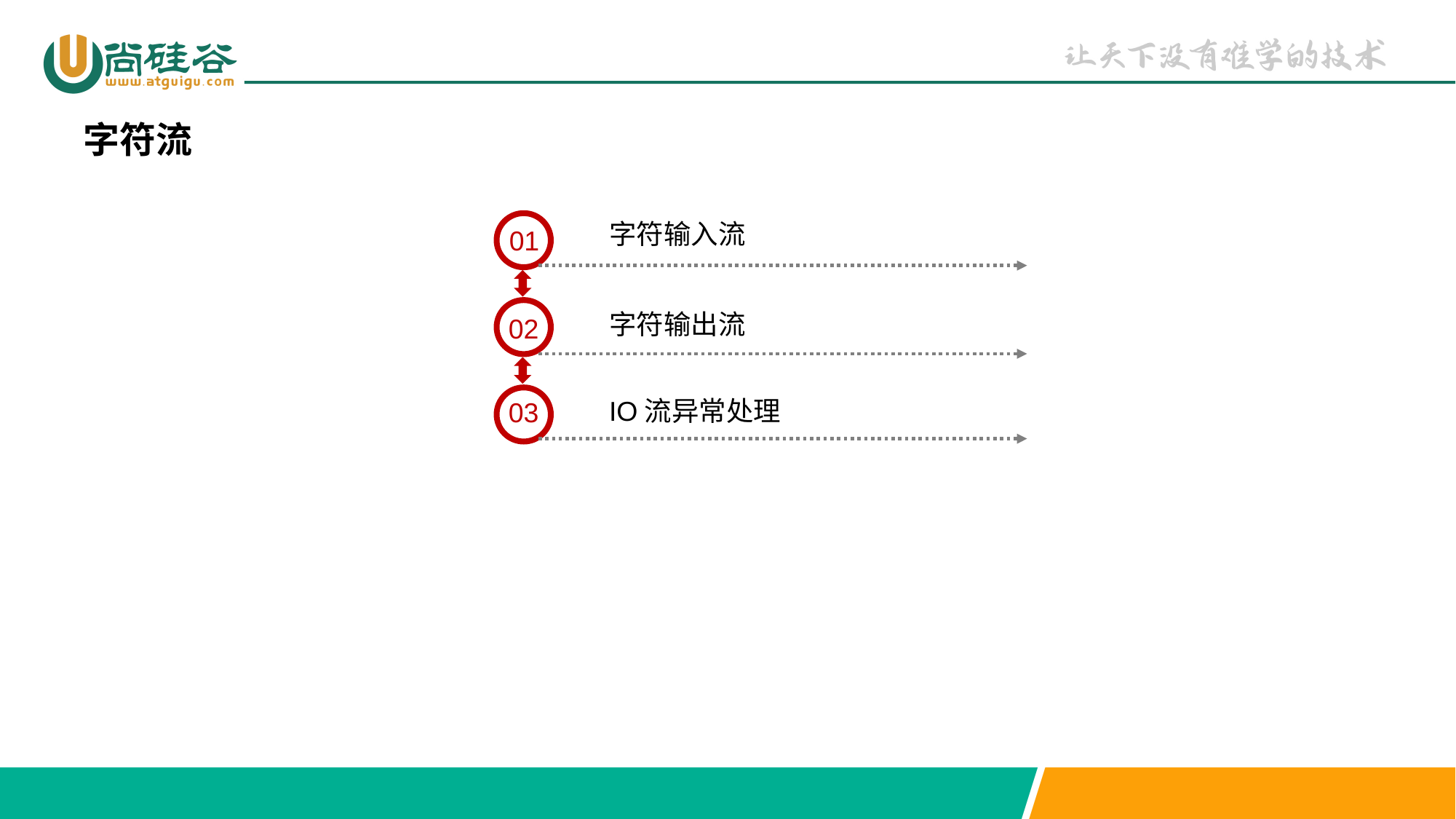

字符流

字符输入流
01

字符输出流
02

IO流异常处理
03